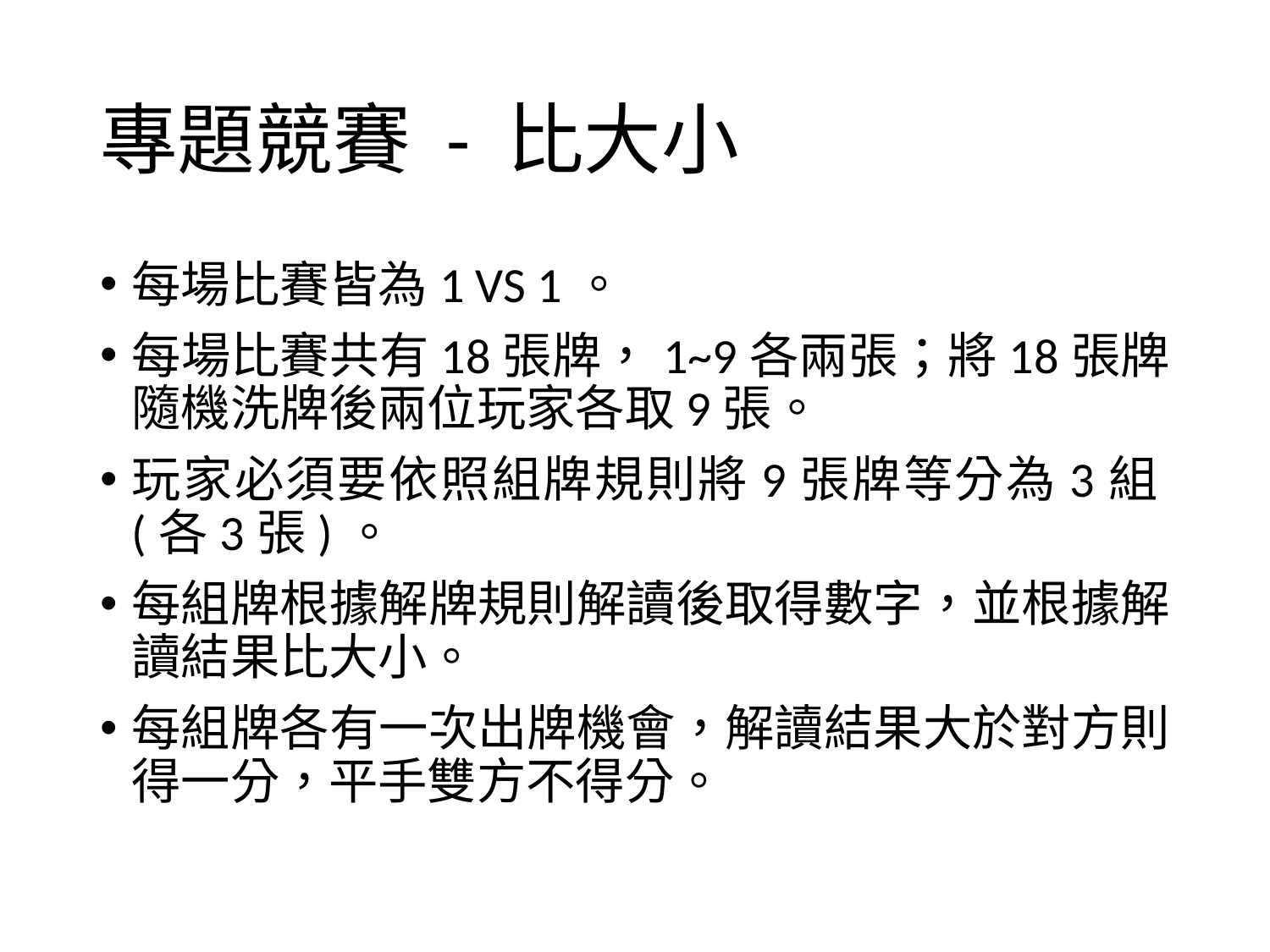

# 專題競賽 - 比大小
每場比賽皆為1 VS 1。
每場比賽共有18張牌，1~9各兩張；將18張牌隨機洗牌後兩位玩家各取9張。
玩家必須要依照組牌規則將9張牌等分為3組(各3張)。
每組牌根據解牌規則解讀後取得數字，並根據解讀結果比大小。
每組牌各有一次出牌機會，解讀結果大於對方則得一分，平手雙方不得分。